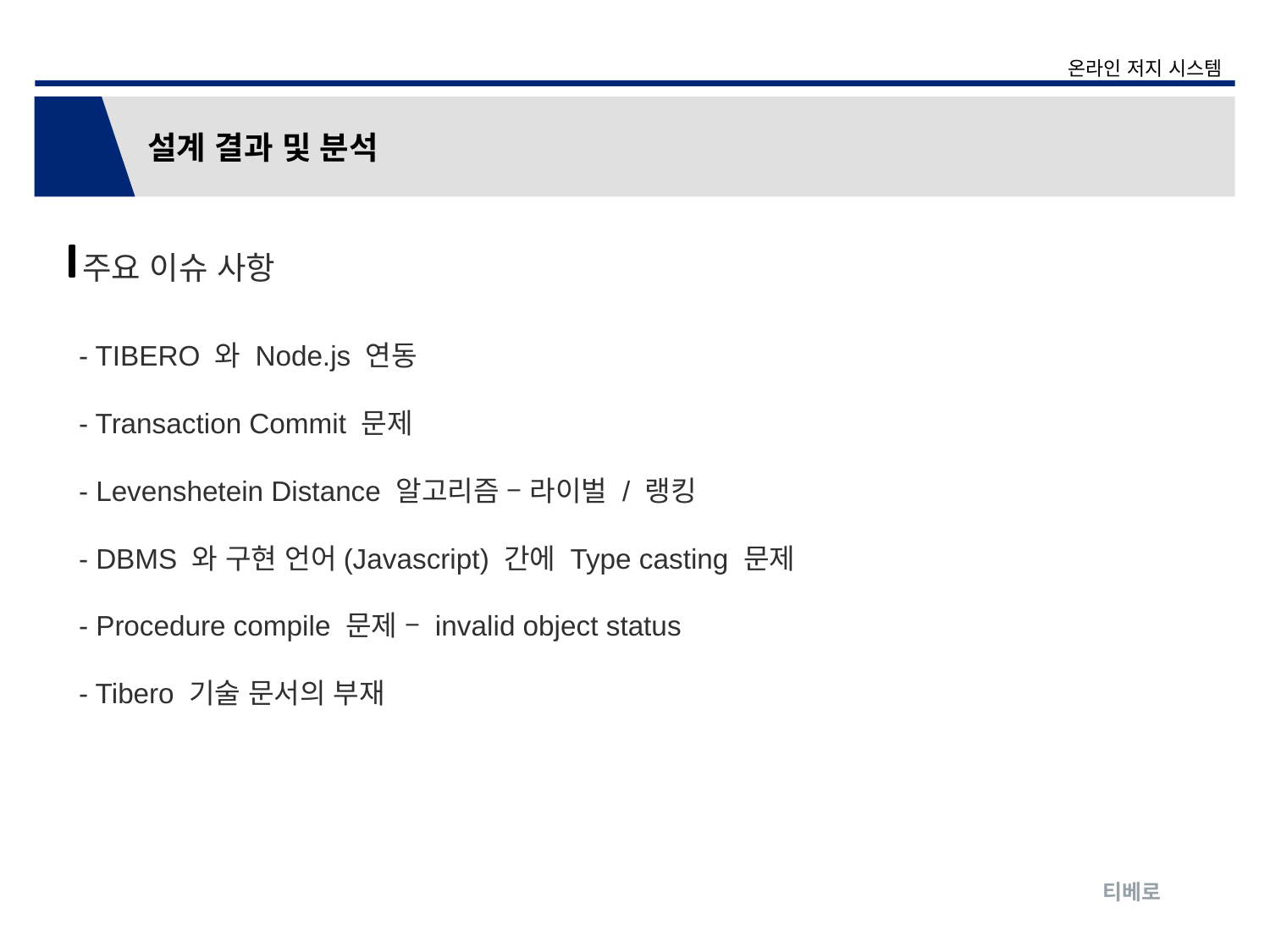

온라인 저지 시스템

설계 결과 및 분석

주요 이슈 사항

- TIBERO 와 Node.js 연동

- Transaction Commit 문제

- Levenshetein Distance 알고리즘 – 라이벌 / 랭킹

- DBMS 와 구현 언어(Javascript) 간에 Type casting 문제

- Procedure compile 문제 – invalid object status

- Tibero 기술 문서의 부재

티베로